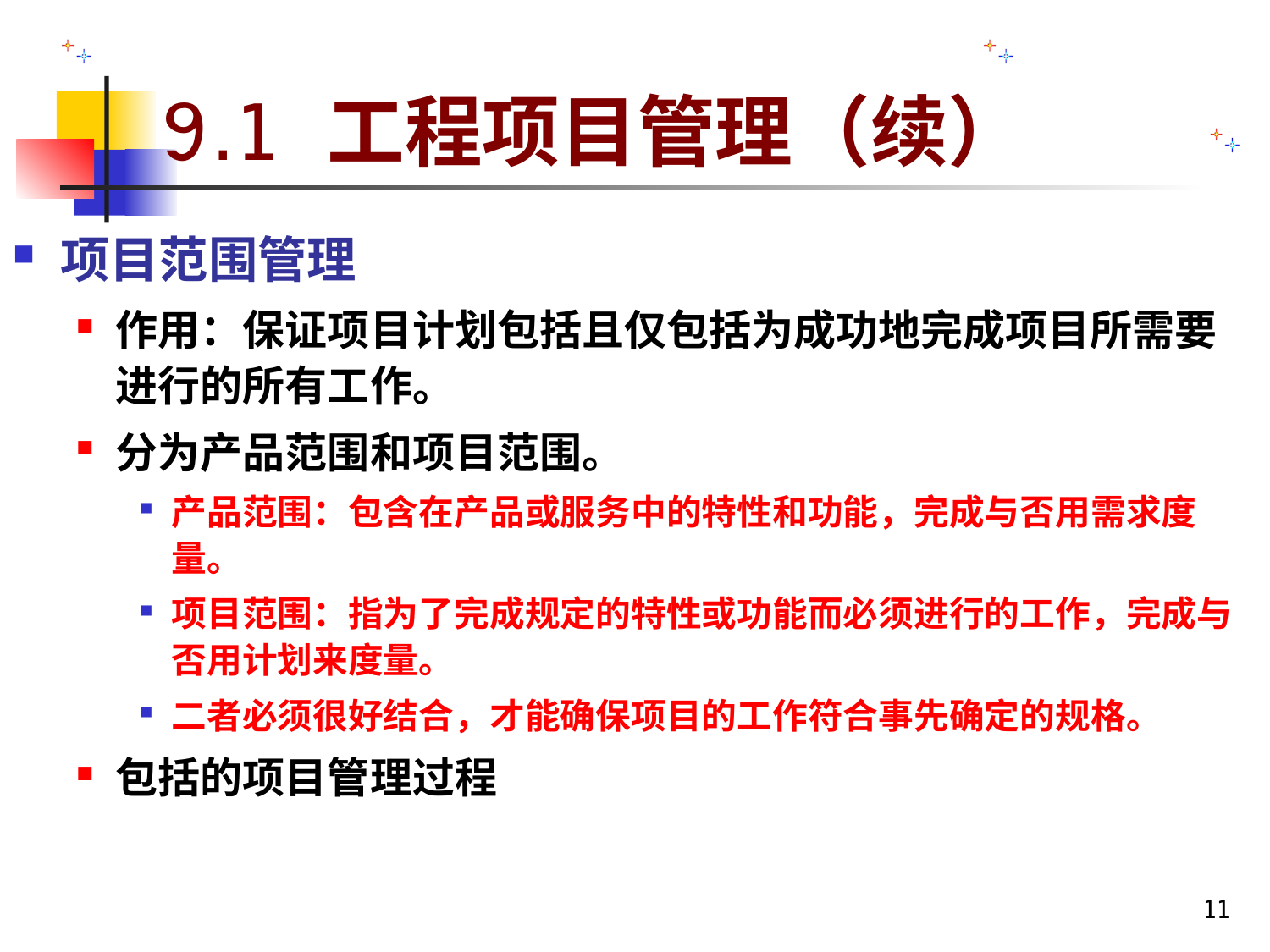

# 9.1 工程项目管理（续）
项目范围管理
作用：保证项目计划包括且仅包括为成功地完成项目所需要进行的所有工作。
分为产品范围和项目范围。
产品范围：包含在产品或服务中的特性和功能，完成与否用需求度量。
项目范围：指为了完成规定的特性或功能而必须进行的工作，完成与否用计划来度量。
二者必须很好结合，才能确保项目的工作符合事先确定的规格。
包括的项目管理过程
11